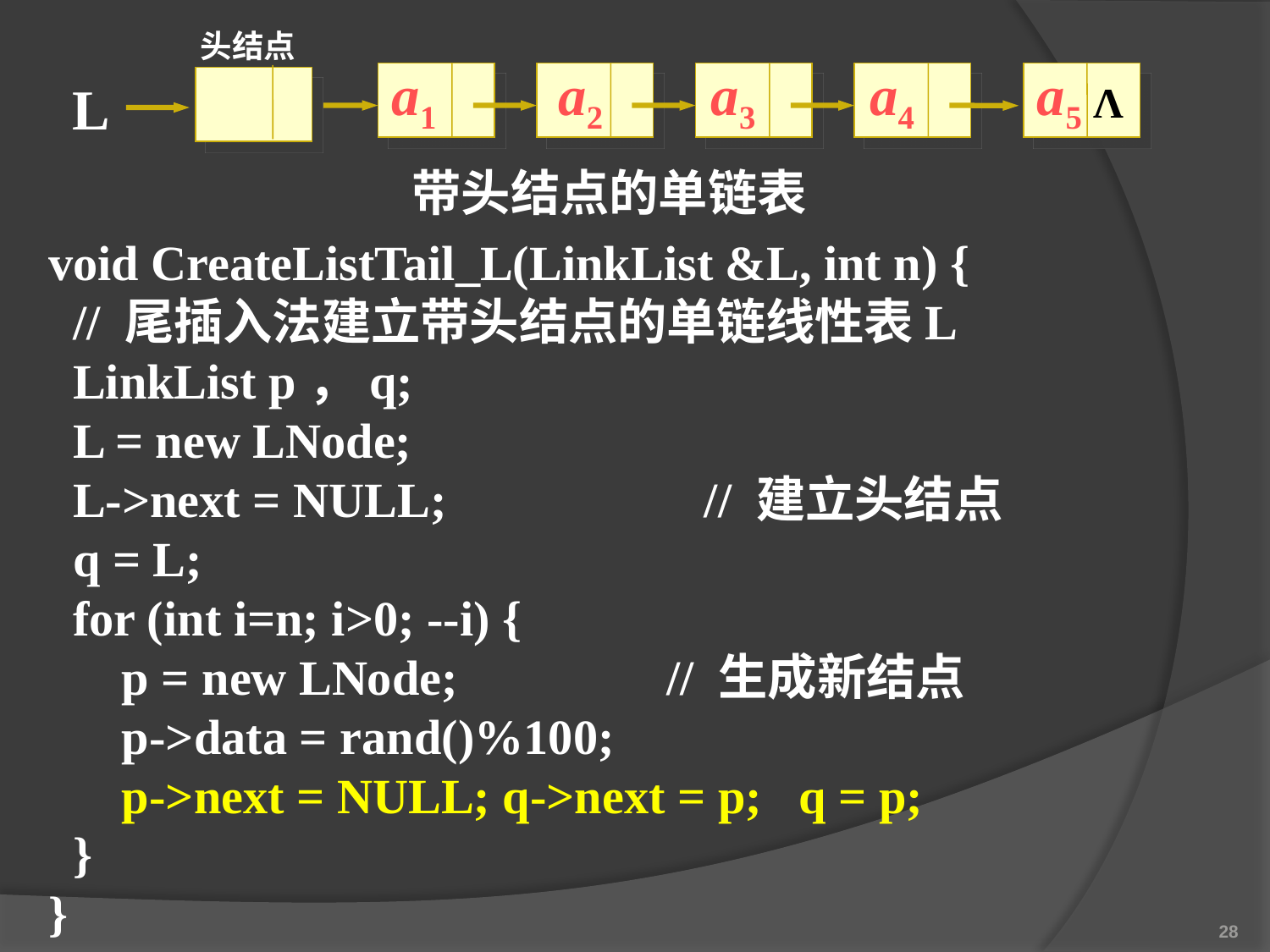

头结点
a1
a2
a3
a4
a5

L

Λ

L

带头结点的单链表
void CreateListTail_L(LinkList &L, int n) {
  // 尾插入法建立带头结点的单链线性表L
  LinkList p，q;
  L = new LNode;
  L->next = NULL;                     // 建立头结点
  q = L;
  for (int i=n; i>0; --i) {
      p = new LNode;                 // 生成新结点
      p->data = rand()%100;
      p->next = NULL; q->next = p;   q = p;
  }
}
28